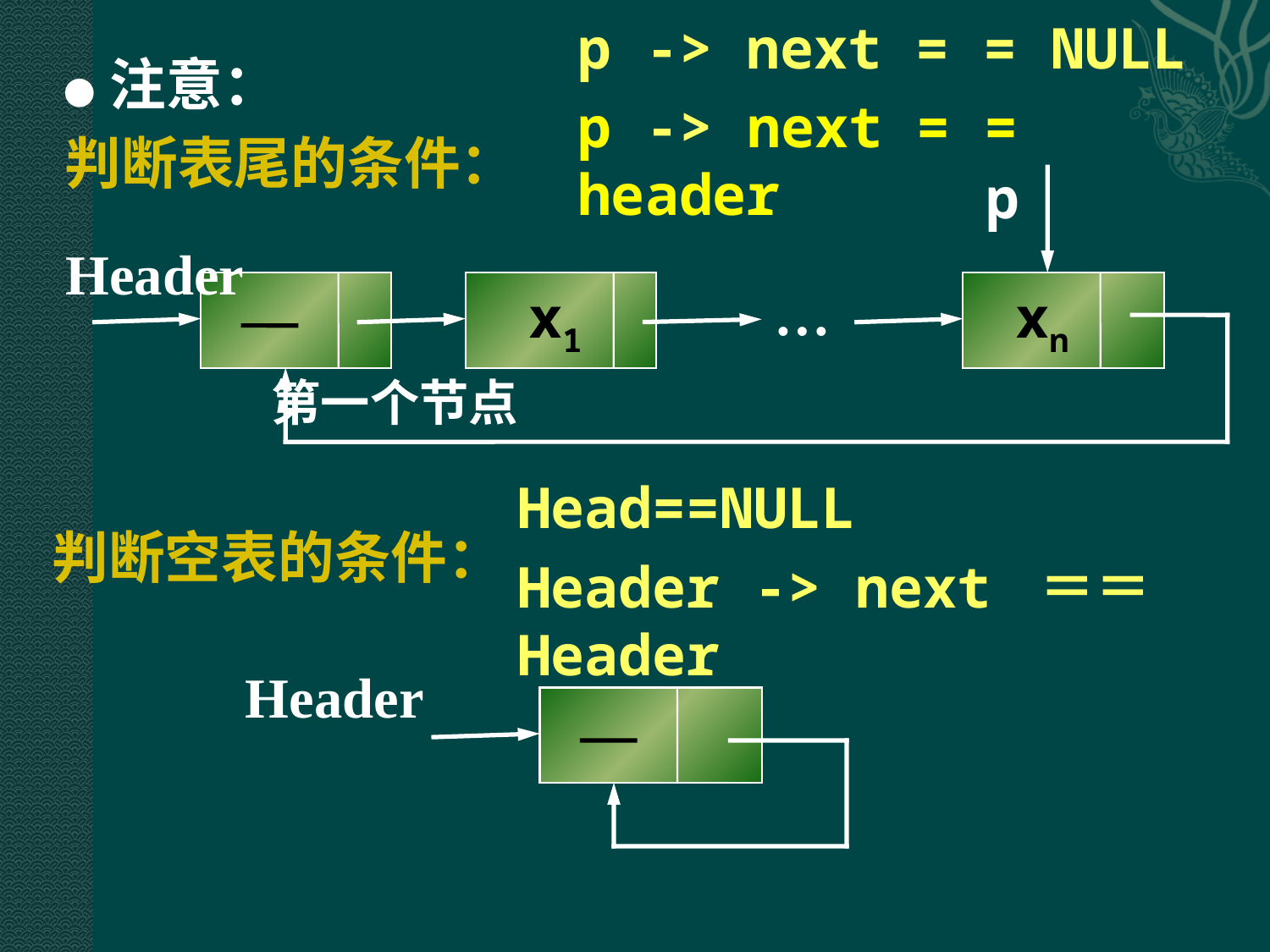

p -> next = = NULL
p -> next = = header
    ● 注意：
   判断表尾的条件：

                   第一个节点

  判断空表的条件：
p

…

x1
xn

Header
Head==NULL
Header -> next ＝＝ Header

Header